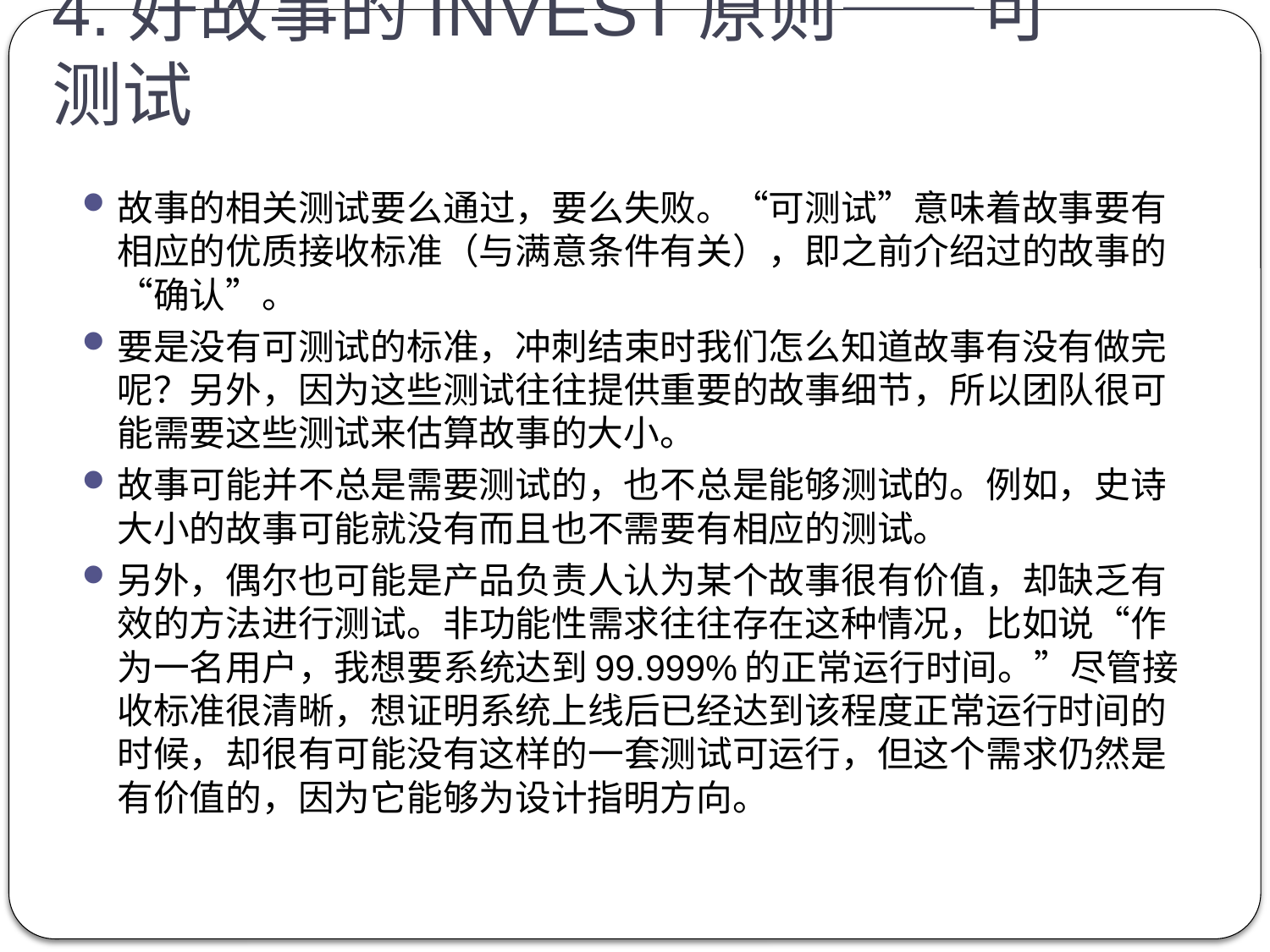

# 4.好故事的INVEST原则——可测试
故事的相关测试要么通过，要么失败。“可测试”意味着故事要有相应的优质接收标准（与满意条件有关），即之前介绍过的故事的“确认”。
要是没有可测试的标准，冲刺结束时我们怎么知道故事有没有做完呢？另外，因为这些测试往往提供重要的故事细节，所以团队很可能需要这些测试来估算故事的大小。
故事可能并不总是需要测试的，也不总是能够测试的。例如，史诗大小的故事可能就没有而且也不需要有相应的测试。
另外，偶尔也可能是产品负责人认为某个故事很有价值，却缺乏有效的方法进行测试。非功能性需求往往存在这种情况，比如说“作为一名用户，我想要系统达到99.999%的正常运行时间。”尽管接收标准很清晰，想证明系统上线后已经达到该程度正常运行时间的时候，却很有可能没有这样的一套测试可运行，但这个需求仍然是有价值的，因为它能够为设计指明方向。